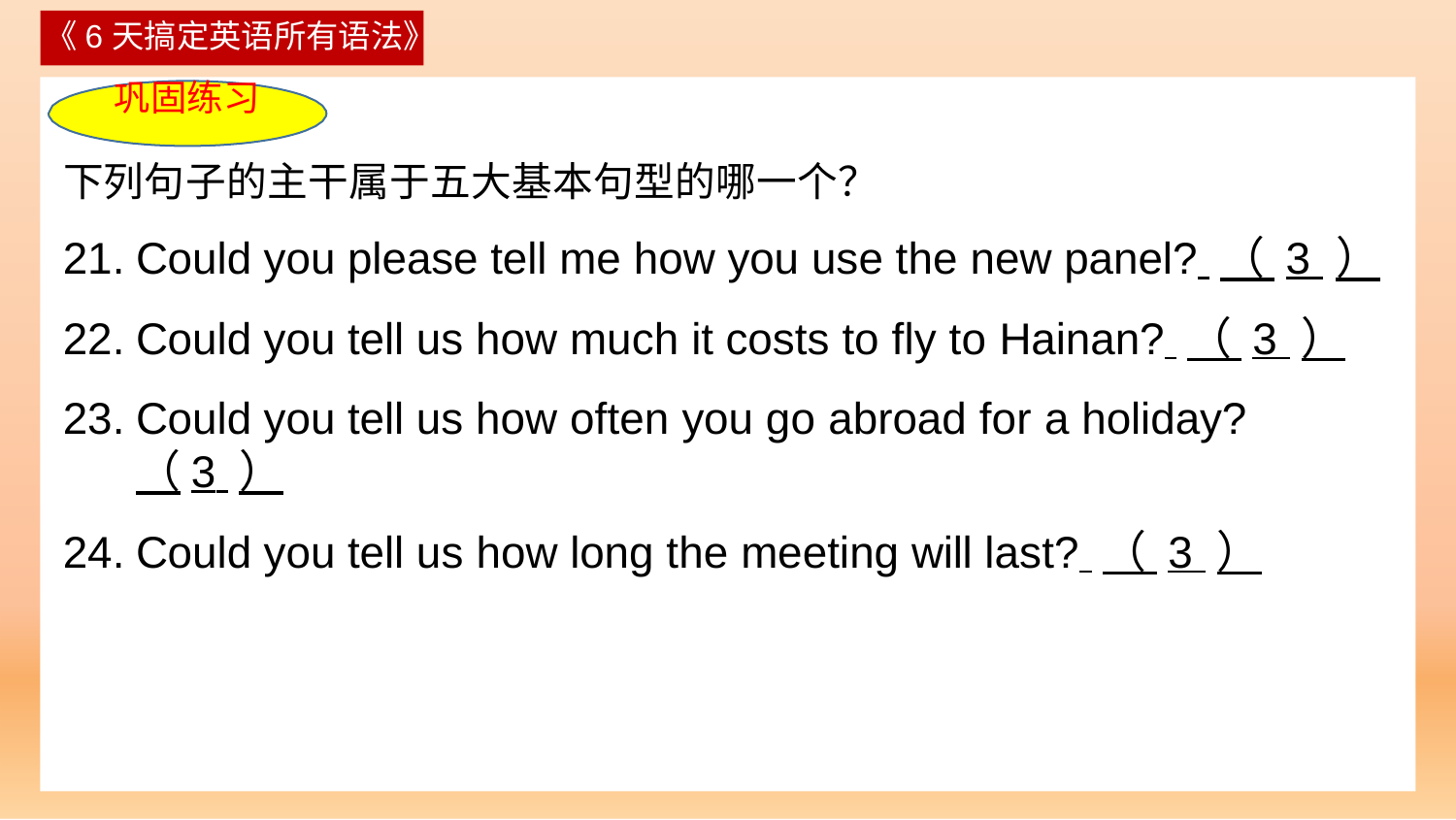

《6天搞定英语所有语法》

巩固练习

下列句子的主干属于五大基本句型的哪一个？
Could you please tell me how you use the new panel? （ 3 ）
Could you tell us how much it costs to fly to Hainan? （ 3 ）
Could you tell us how often you go abroad for a holiday? （3 ）
Could you tell us how long the meeting will last? （ 3 ）